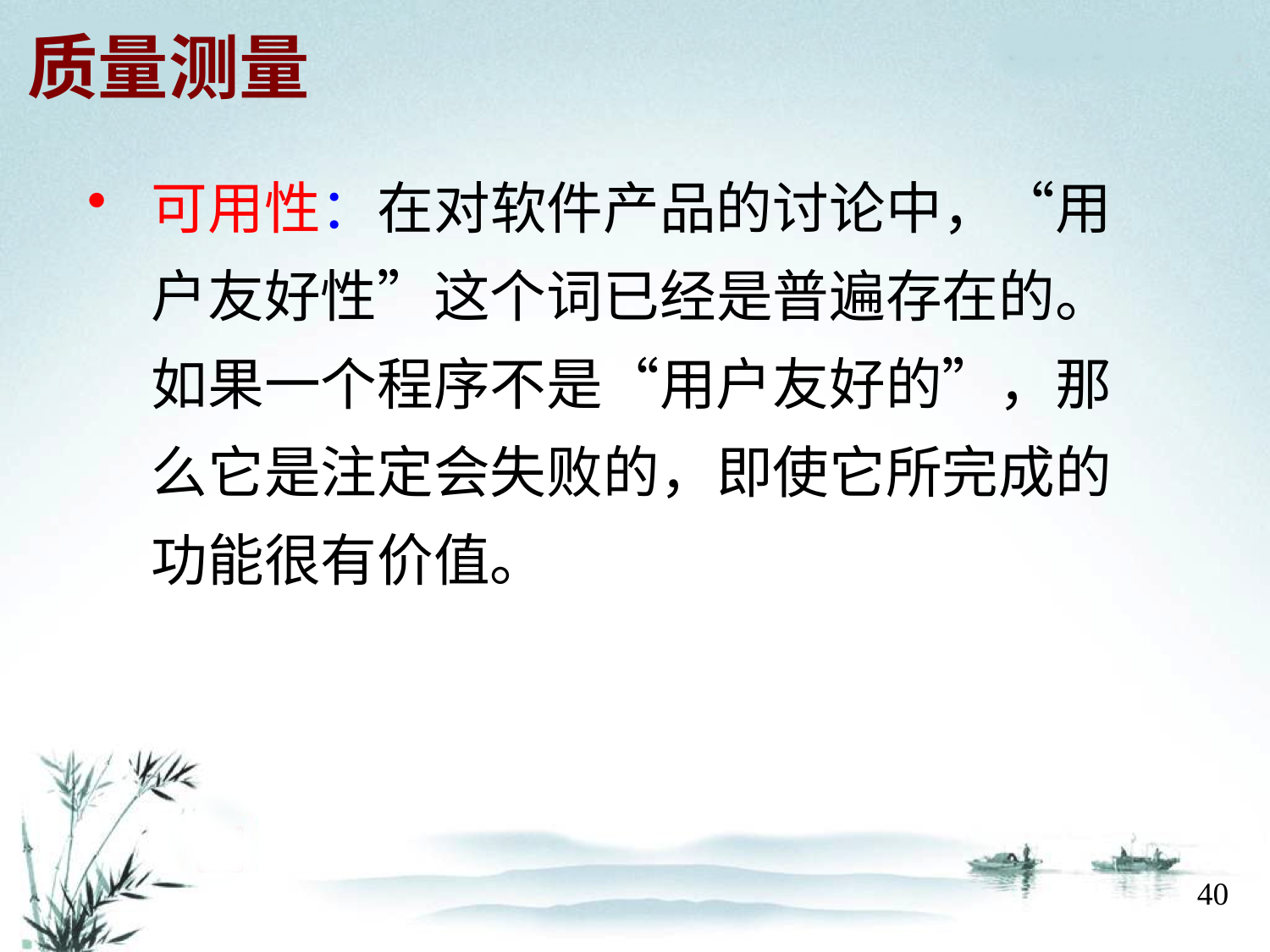

# 质量测量
可用性：在对软件产品的讨论中，“用户友好性”这个词已经是普遍存在的。如果一个程序不是“用户友好的”，那么它是注定会失败的，即使它所完成的功能很有价值。
40